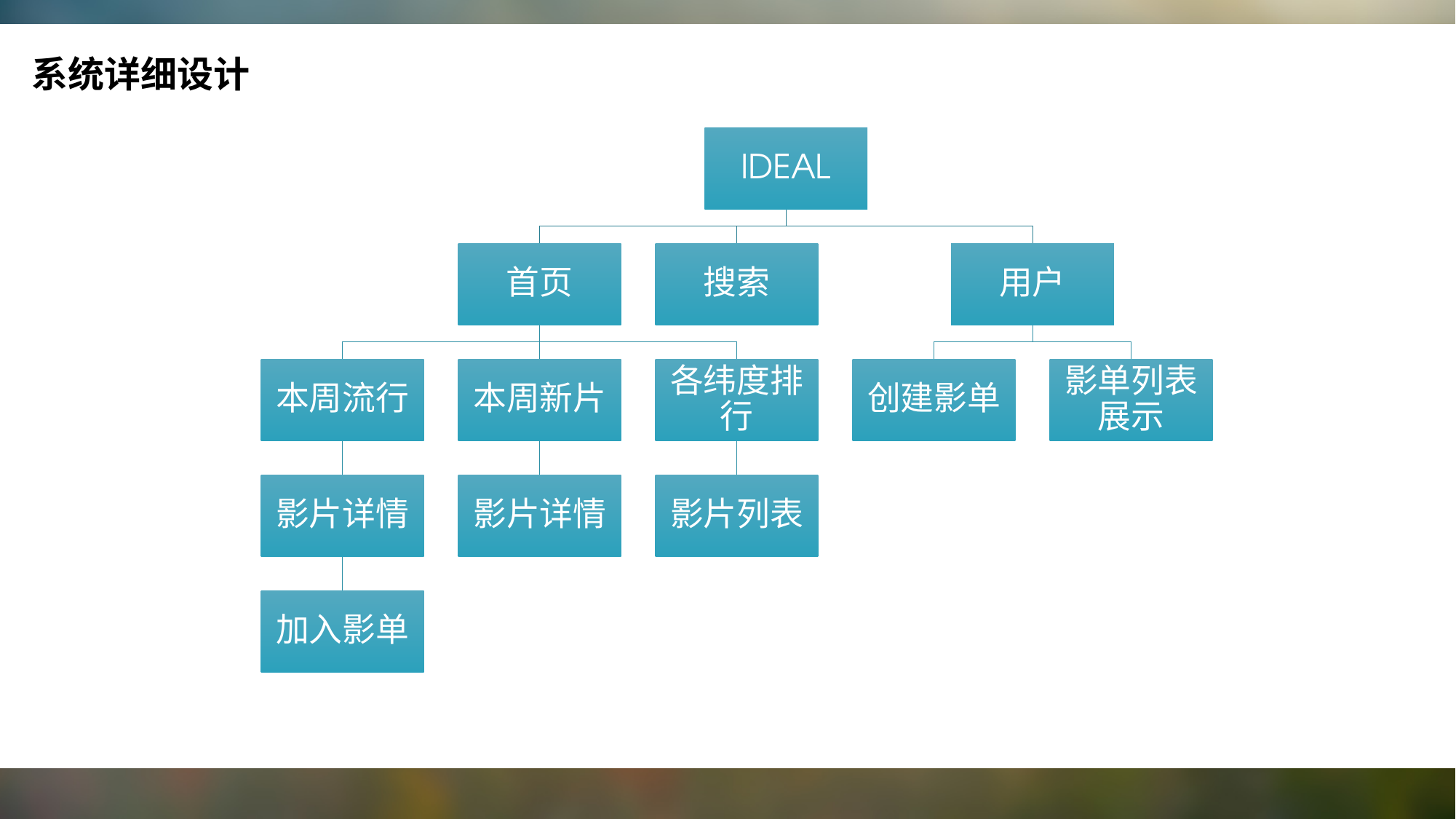

系统详细设计
IDEAL
首页
本周流行
影片详情
加入影单
本周新片
影片详情
各纬度排行
影片列表
搜索
用户
创建影单
影单列表展示